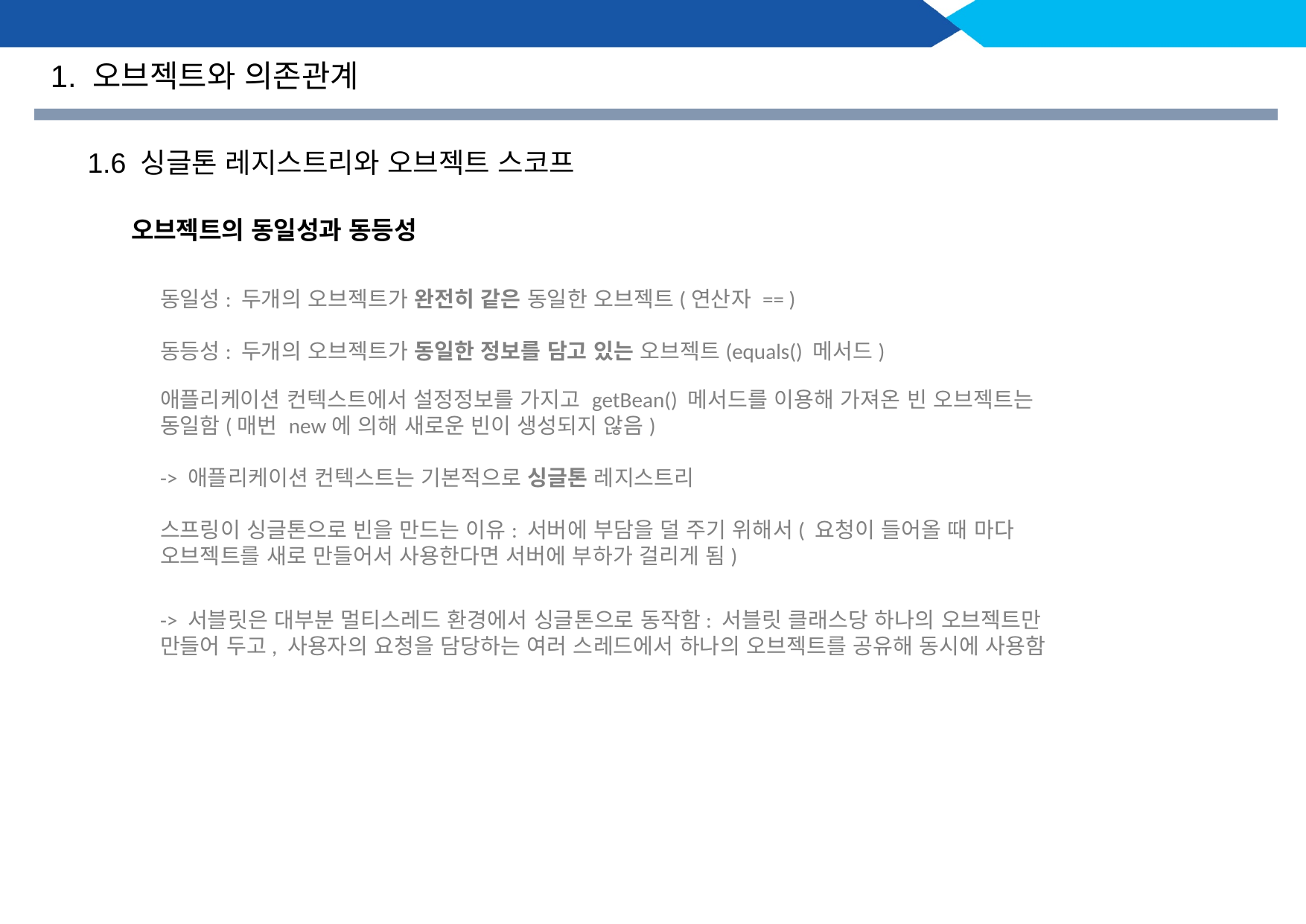

1. 오브젝트와 의존관계
1.6 싱글톤 레지스트리와 오브젝트 스코프

오브젝트의 동일성과 동등성
동일성: 두개의 오브젝트가 완전히 같은 동일한 오브젝트(연산자 == )

동등성: 두개의 오브젝트가 동일한 정보를 담고 있는 오브젝트(equals() 메서드)
애플리케이션 컨텍스트에서 설정정보를 가지고 getBean() 메서드를 이용해 가져온 빈 오브젝트는 동일함(매번 new에 의해 새로운 빈이 생성되지 않음)

-> 애플리케이션 컨텍스트는 기본적으로 싱글톤 레지스트리

스프링이 싱글톤으로 빈을 만드는 이유: 서버에 부담을 덜 주기 위해서( 요청이 들어올 때 마다 오브젝트를 새로 만들어서 사용한다면 서버에 부하가 걸리게 됨)
-> 서블릿은 대부분 멀티스레드 환경에서 싱글톤으로 동작함: 서블릿 클래스당 하나의 오브젝트만 만들어 두고, 사용자의 요청을 담당하는 여러 스레드에서 하나의 오브젝트를 공유해 동시에 사용함